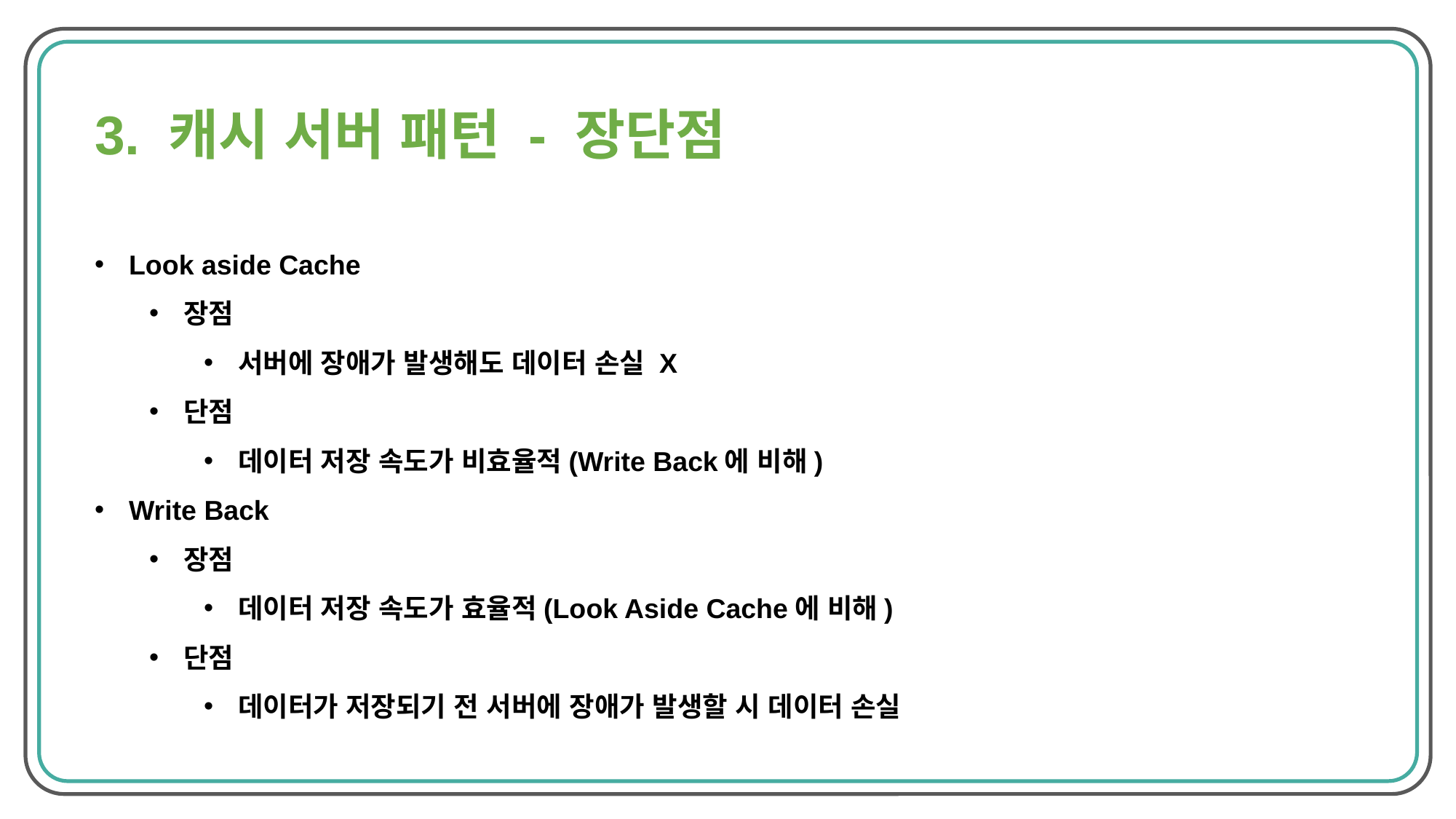

3. 캐시 서버 패턴 - 장단점
Look aside Cache
장점
서버에 장애가 발생해도 데이터 손실 X
단점
데이터 저장 속도가 비효율적(Write Back에 비해)
Write Back
장점
데이터 저장 속도가 효율적(Look Aside Cache에 비해)
단점
데이터가 저장되기 전 서버에 장애가 발생할 시 데이터 손실